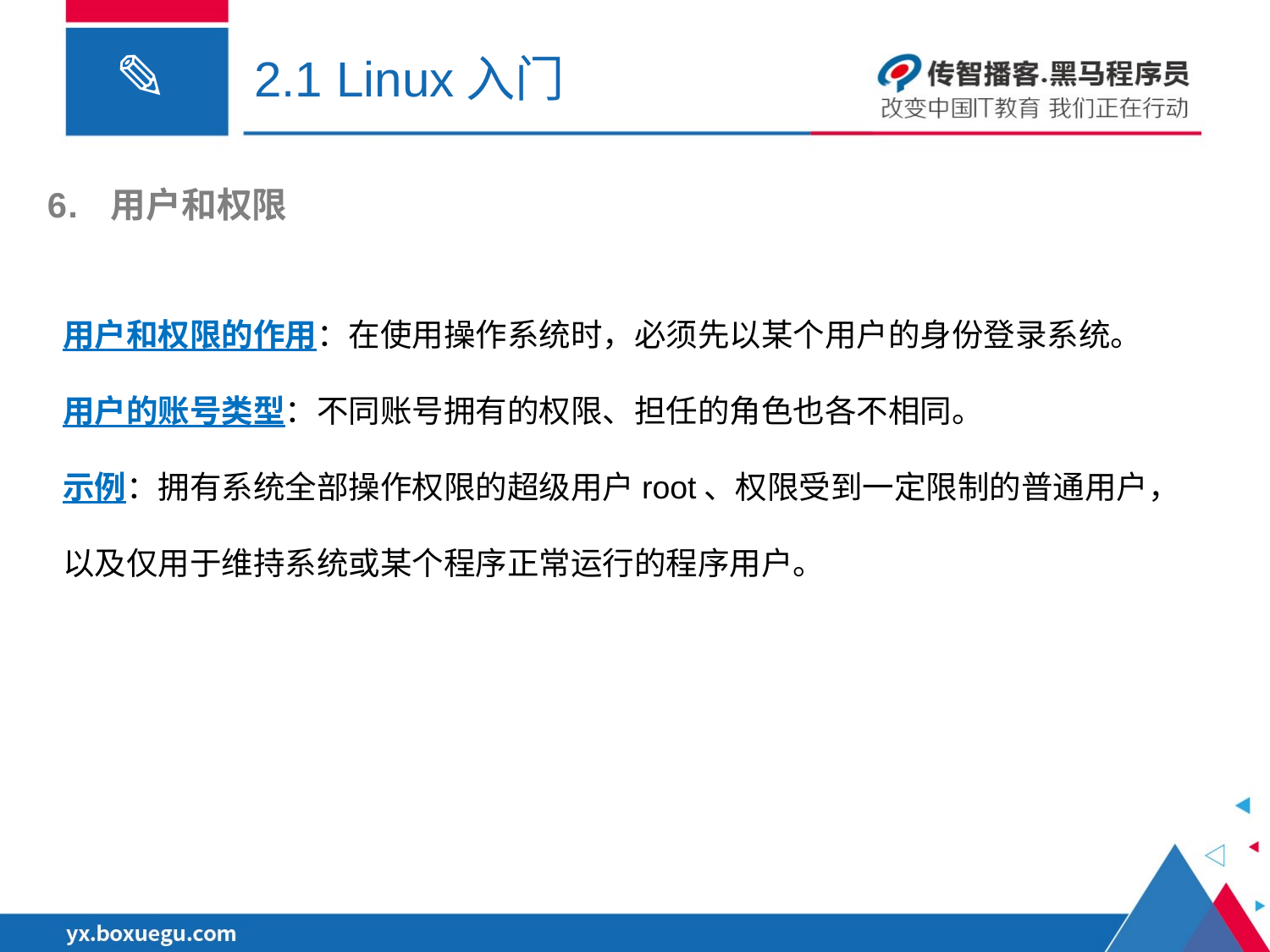

# 2.1 Linux入门
用户和权限
用户和权限的作用：在使用操作系统时，必须先以某个用户的身份登录系统。
用户的账号类型：不同账号拥有的权限、担任的角色也各不相同。
示例：拥有系统全部操作权限的超级用户root、权限受到一定限制的普通用户，以及仅用于维持系统或某个程序正常运行的程序用户。